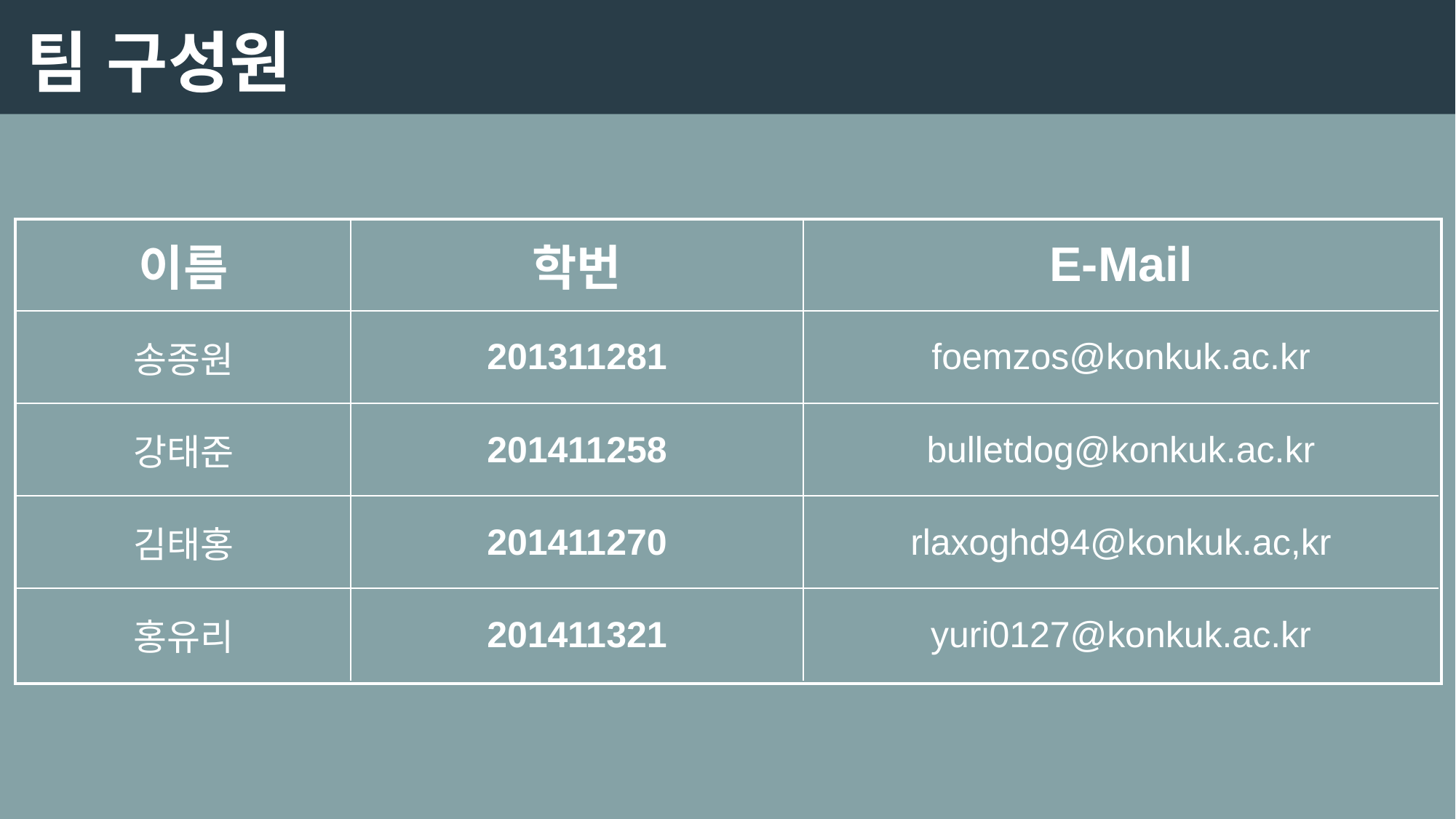

팀원
팀 구성원
| 이름 | 학번 | E-Mail |
| --- | --- | --- |
| 송종원 | 201311281 | foemzos@konkuk.ac.kr |
| 강태준 | 201411258 | bulletdog@konkuk.ac.kr |
| 김태홍 | 201411270 | rlaxoghd94@konkuk.ac,kr |
| 홍유리 | 201411321 | yuri0127@konkuk.ac.kr |
|  |
| --- |